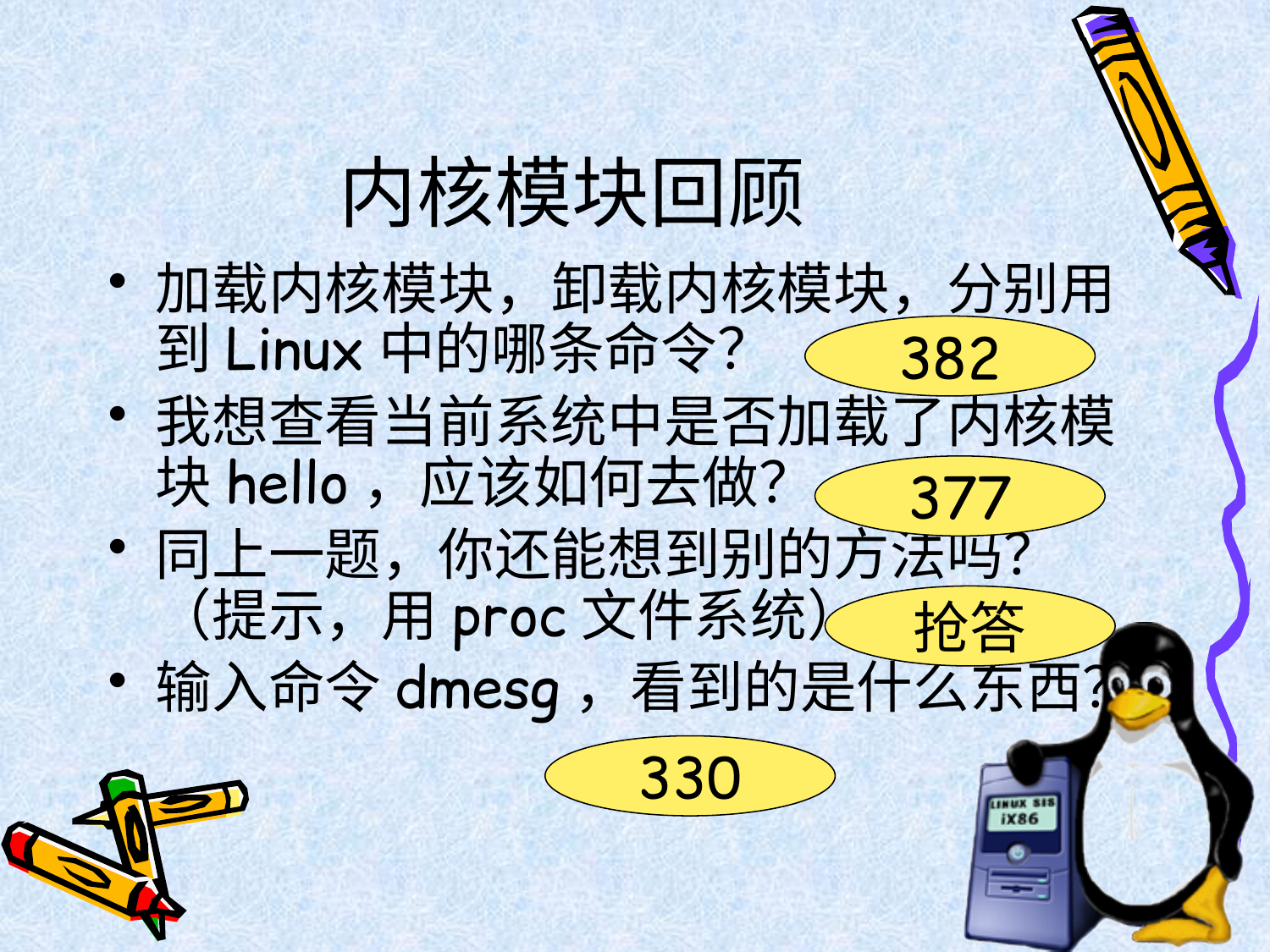

# 内核模块回顾
加载内核模块，卸载内核模块，分别用到Linux中的哪条命令？
我想查看当前系统中是否加载了内核模块hello，应该如何去做？
同上一题，你还能想到别的方法吗？（提示，用proc文件系统）
输入命令dmesg，看到的是什么东西？
382
377
抢答
330